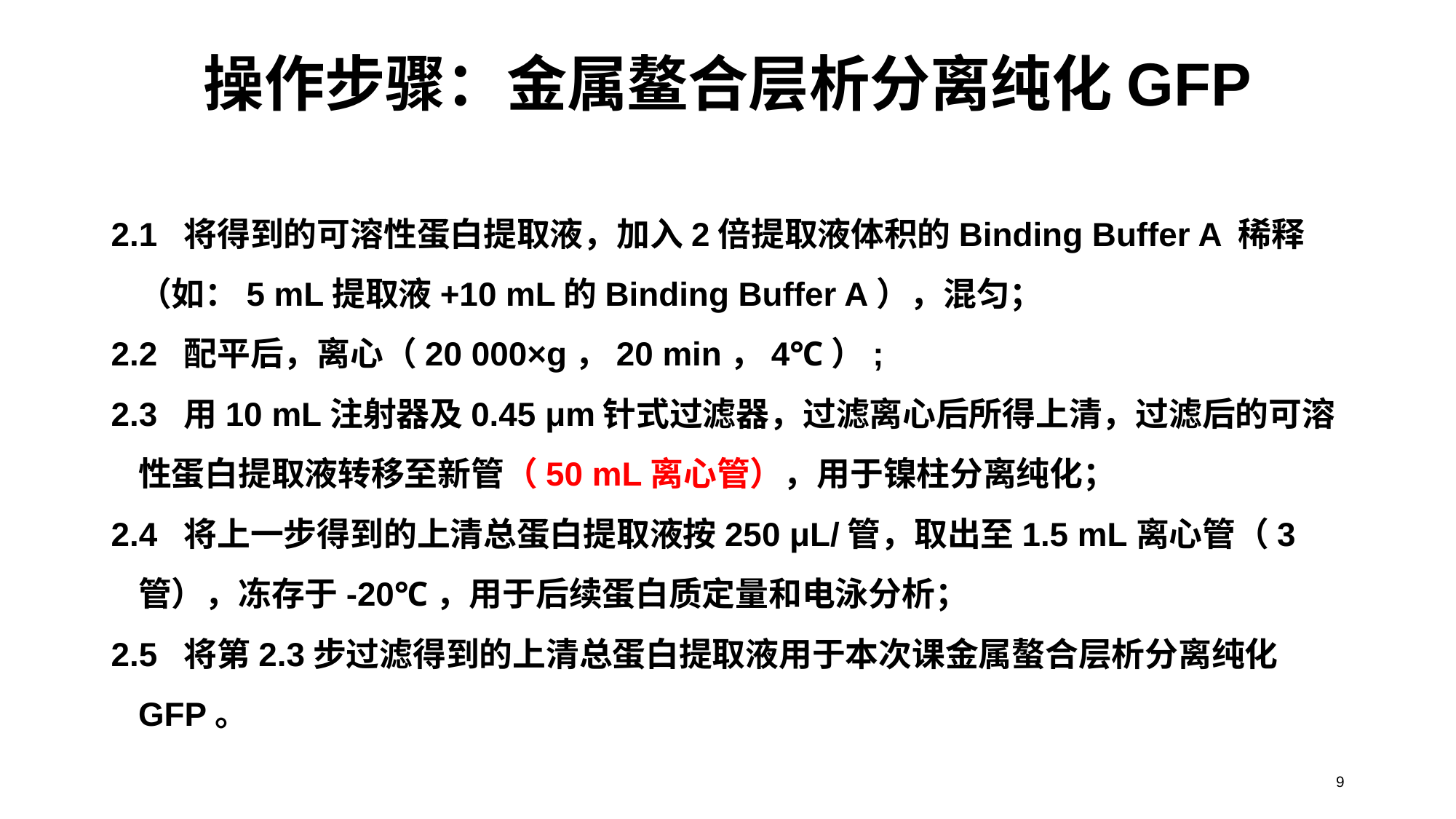

# 操作步骤：金属鳌合层析分离纯化GFP
2.1  将得到的可溶性蛋白提取液，加入2倍提取液体积的Binding Buffer A 稀释（如：5 mL提取液+10 mL的Binding Buffer A），混匀；
2.2  配平后，离心（20 000×g，20 min，4℃）;
2.3  用10 mL注射器及0.45 μm针式过滤器，过滤离心后所得上清，过滤后的可溶性蛋白提取液转移至新管（50 mL离心管），用于镍柱分离纯化；
2.4  将上一步得到的上清总蛋白提取液按250 μL/管，取出至1.5 mL离心管（3管），冻存于-20℃，用于后续蛋白质定量和电泳分析；
2.5  将第2.3步过滤得到的上清总蛋白提取液用于本次课金属螯合层析分离纯化GFP。
9